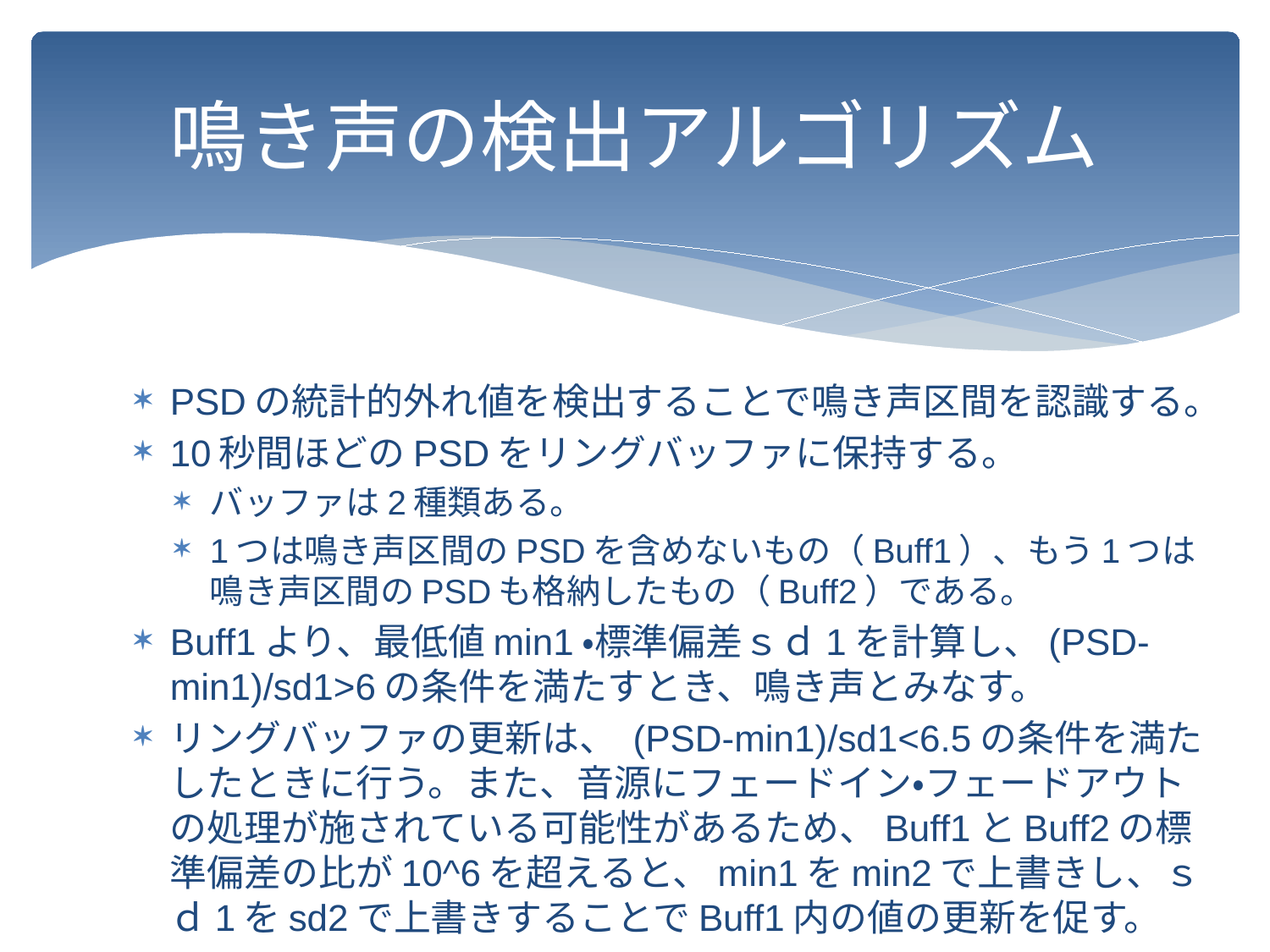

# 鳴き声の検出アルゴリズム
PSDの統計的外れ値を検出することで鳴き声区間を認識する。
10秒間ほどのPSDをリングバッファに保持する。
バッファは2種類ある。
1つは鳴き声区間のPSDを含めないもの（Buff1）、もう1つは鳴き声区間のPSDも格納したもの（Buff2）である。
Buff1より、最低値min1・標準偏差ｓｄ1を計算し、(PSD-min1)/sd1>6の条件を満たすとき、鳴き声とみなす。
リングバッファの更新は、 (PSD-min1)/sd1<6.5の条件を満たしたときに行う。また、音源にフェードイン・フェードアウトの処理が施されている可能性があるため、Buff1とBuff2の標準偏差の比が10^6を超えると、min1をmin2で上書きし、ｓｄ1をsd2で上書きすることでBuff1内の値の更新を促す。